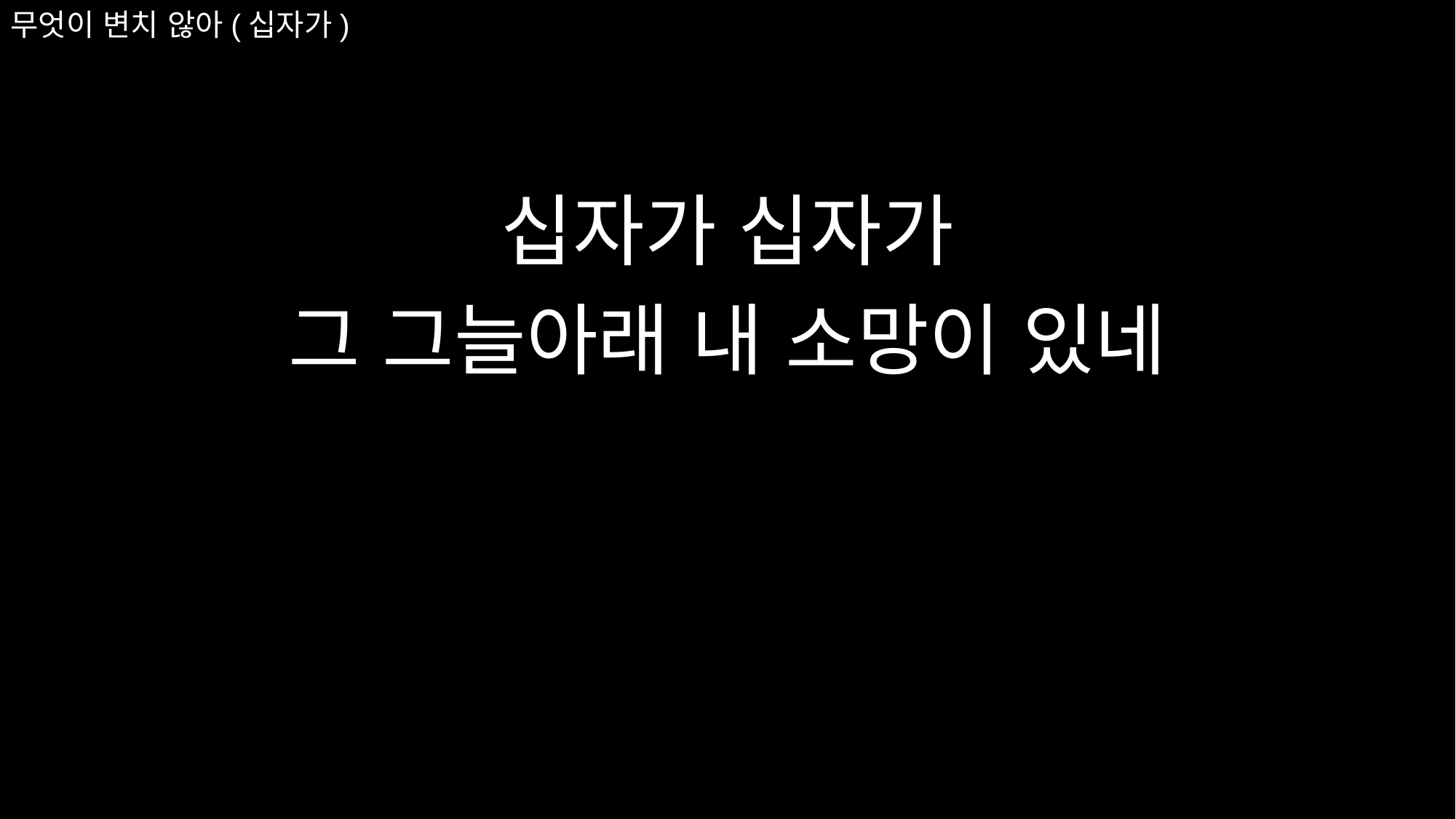

십자가 십자가
그 그늘아래 내 소망이 있네
# 무엇이 변치 않아(십자가)